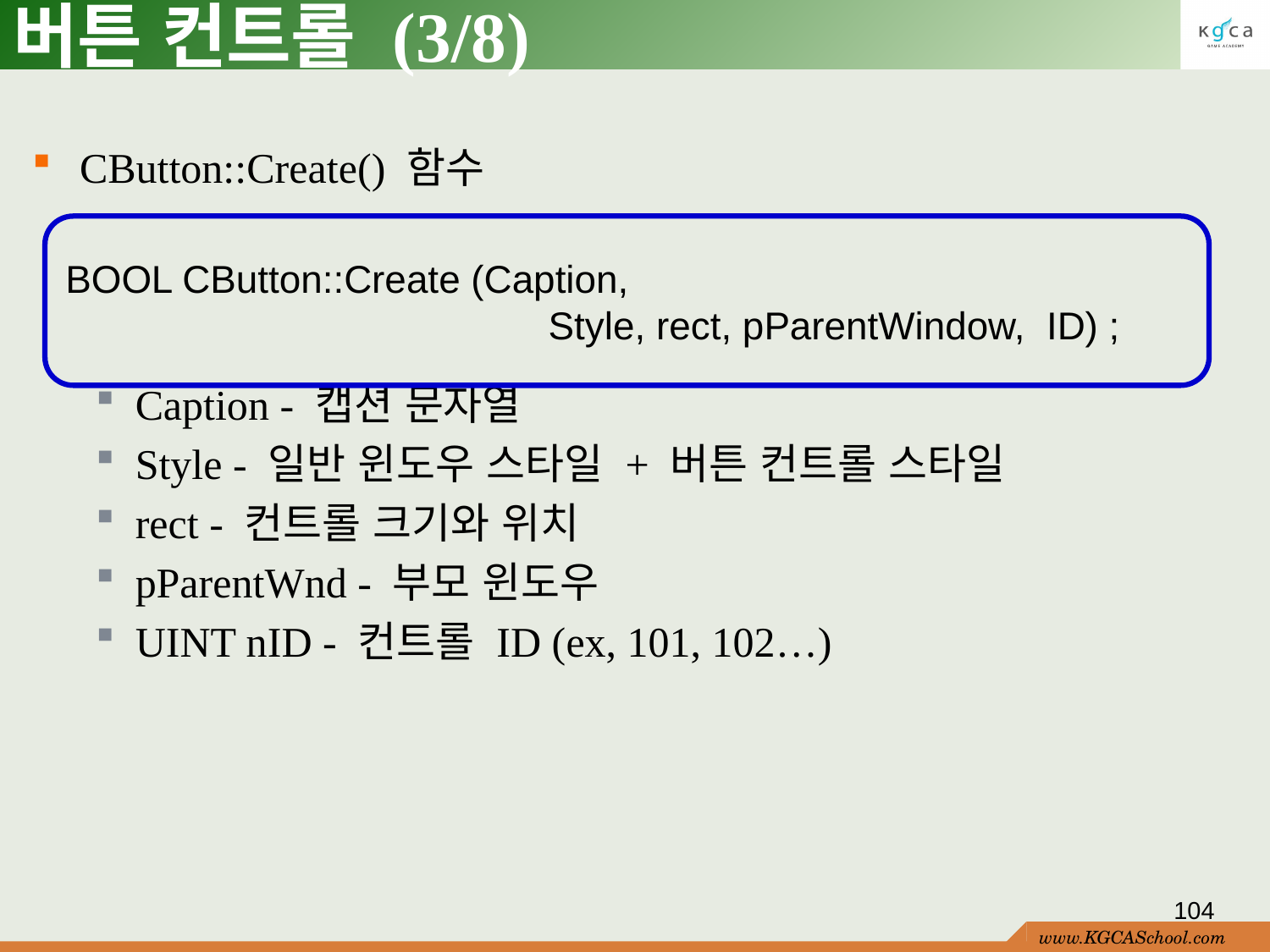

# 버튼 컨트롤 (3/8)
CButton::Create() 함수

Caption - 캡션 문자열
Style - 일반 윈도우 스타일 + 버튼 컨트롤 스타일
rect - 컨트롤 크기와 위치
pParentWnd - 부모 윈도우
UINT nID - 컨트롤 ID (ex, 101, 102…)
BOOL CButton::Create (Caption,
				     Style, rect, pParentWindow,  ID) ;
104